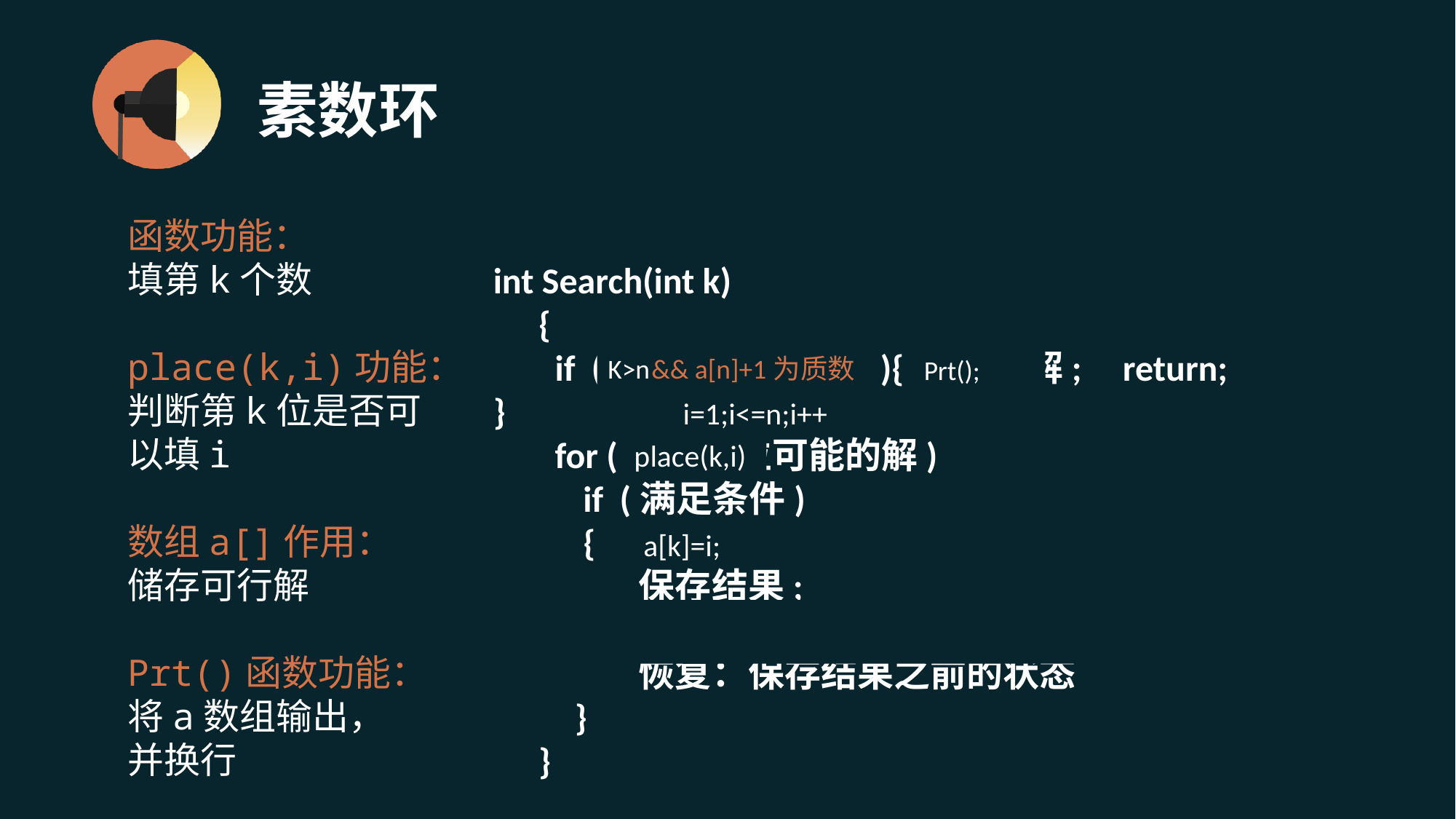

# 素数环
函数功能：
填第k个数

place(k,i)功能：
判断第k位是否可以填i

数组a[]作用：
储存可行解

Prt()函数功能：
将a数组输出，
并换行
int Search(int k)
　{
　  if  (    到目的地          ){     输出解;     return;     }
　  for (枚举该位可能的解)
　　 if  (满足条件)
　　 {
　　　　保存结果;
　　　     Search(k+1);
　　　　恢复：保存结果之前的状态
　　}
　}
K>n
&& a[n]+1为质数
Prt();
i=1;i<=n;i++
place(k,i)
a[k]=i;